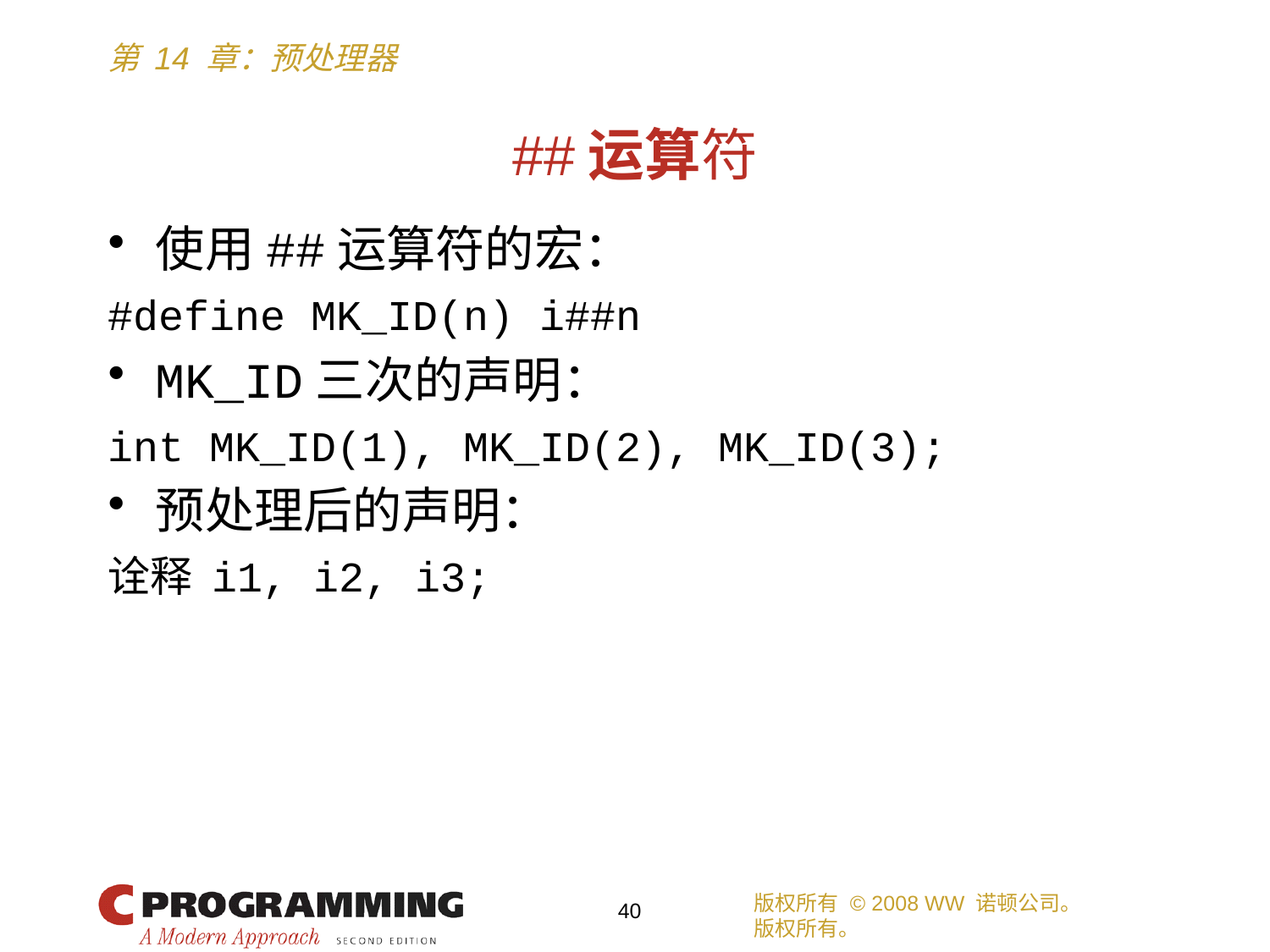

# ##运算符
使用##运算符的宏：
#define MK_ID(n) i##n
MK_ID三次的声明：
int MK_ID(1), MK_ID(2), MK_ID(3);
预处理后的声明：
诠释 i1, i2, i3;
版权所有 © 2008 WW 诺顿公司。
版权所有。
40